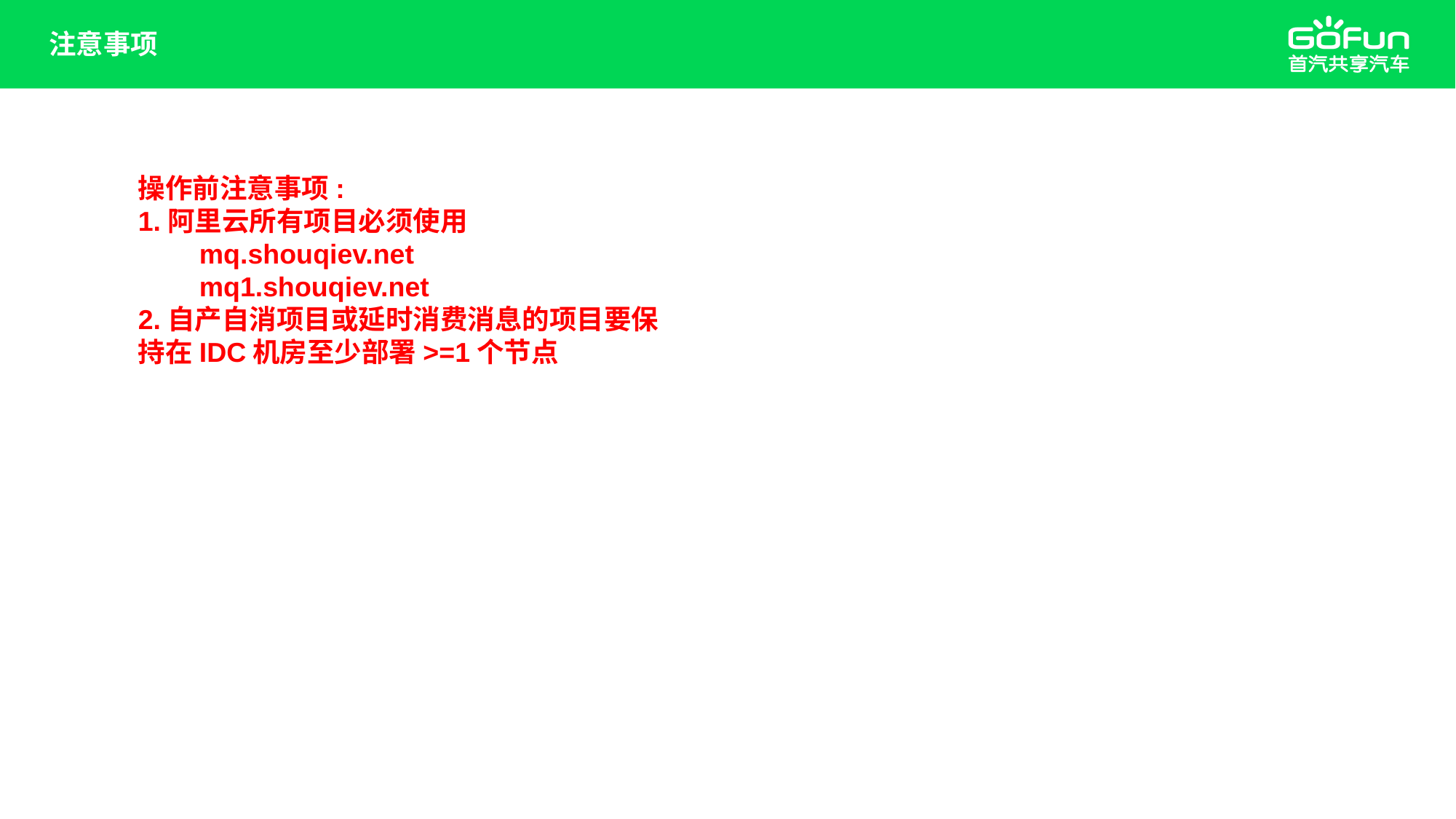

注意事项
操作前注意事项:
1.阿里云所有项目必须使用
        mq.shouqiev.net
        mq1.shouqiev.net
2.自产自消项目或延时消费消息的项目要保持在IDC机房至少部署>=1个节点